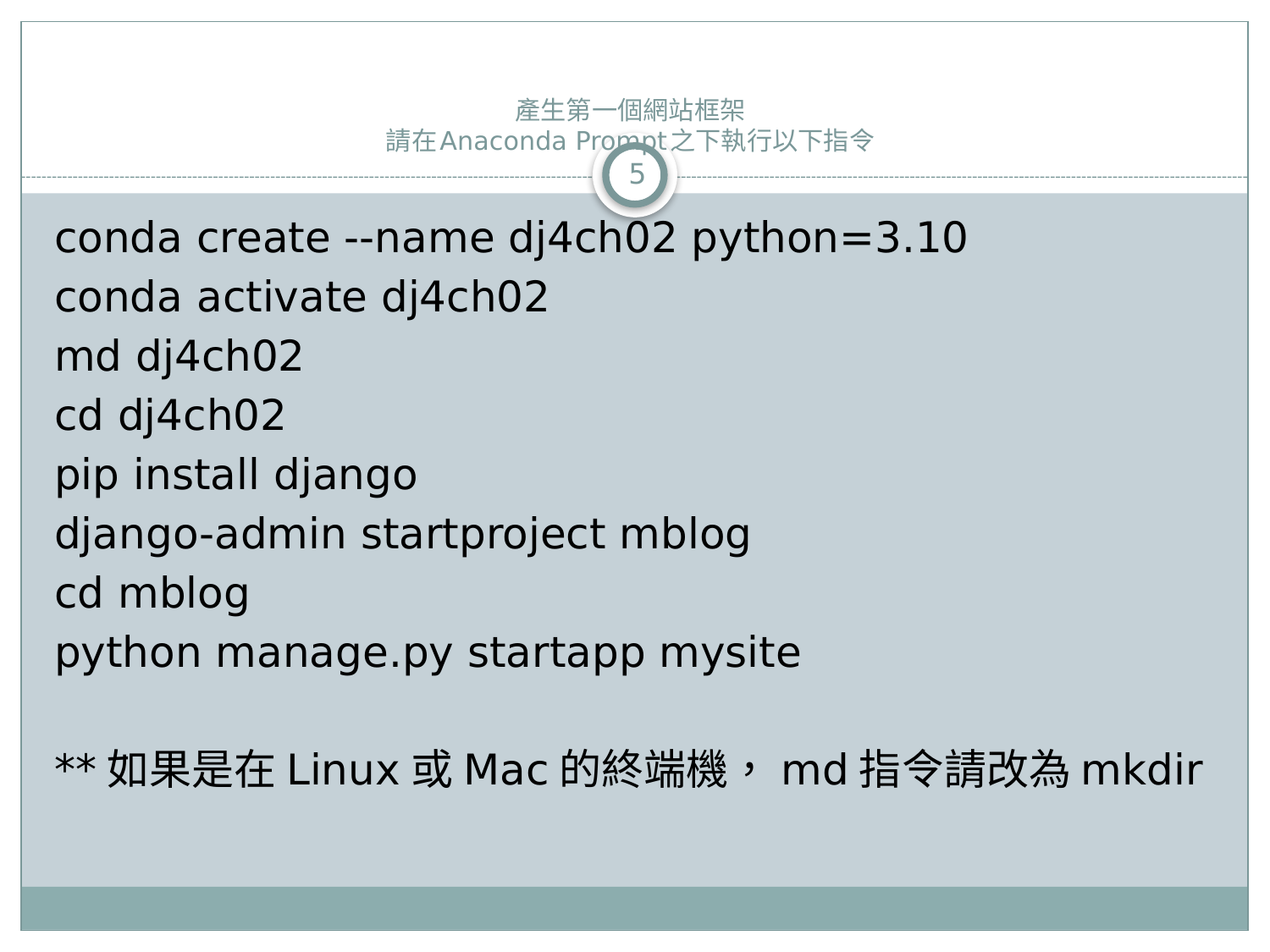

# 產生第一個網站框架 請在Anaconda Prompt之下執行以下指令
5
conda create --name dj4ch02 python=3.10
conda activate dj4ch02
md dj4ch02
cd dj4ch02
pip install django
django-admin startproject mblog
cd mblog
python manage.py startapp mysite

**如果是在Linux或Mac的終端機，md指令請改為mkdir